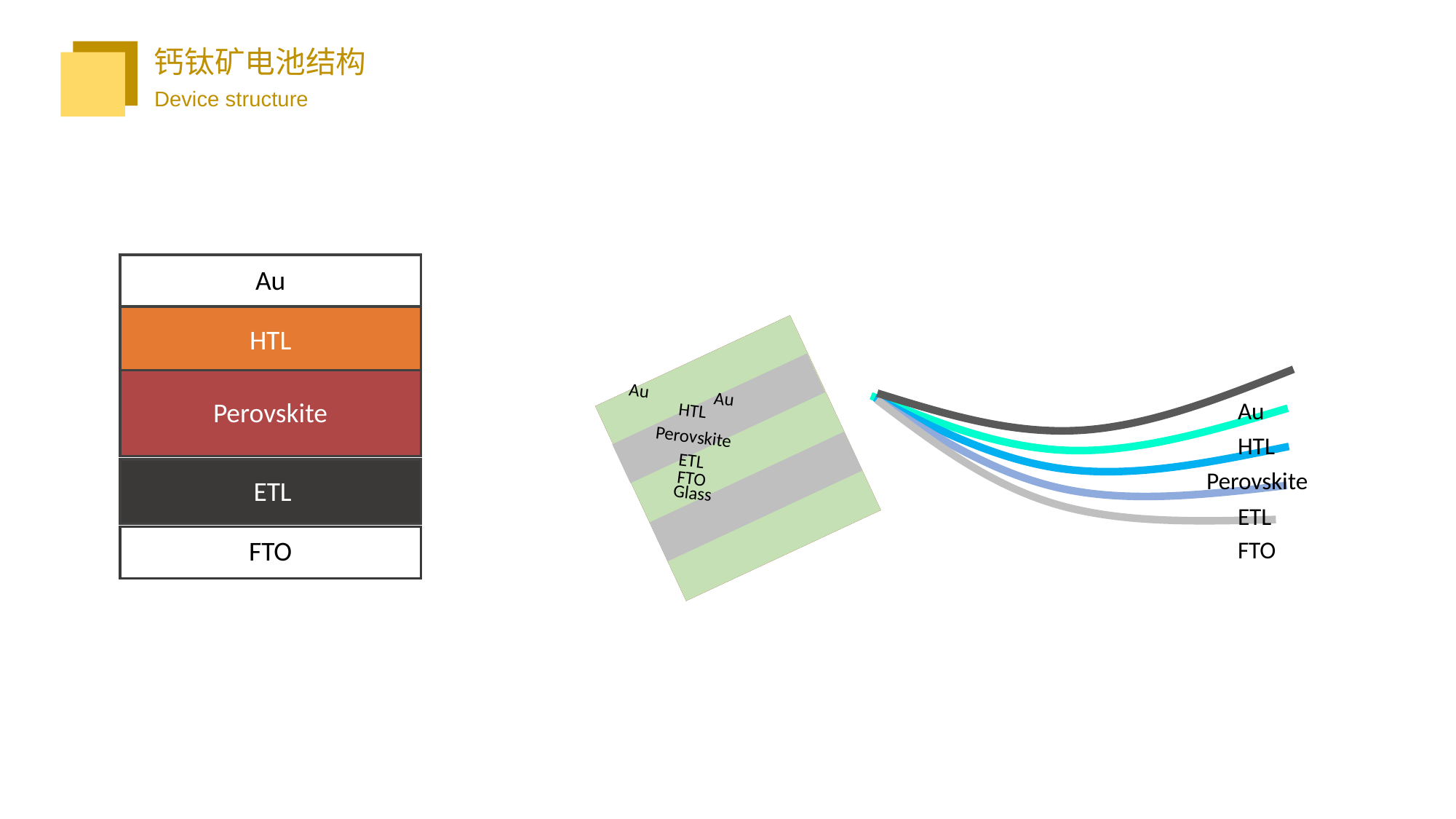

钙钛矿电池结构

 Device structure

Au

HTL

Perovskite

ETL

FTO

Au
Au
HTL
Perovskite
ETL
FTO
Glass

Au
HTL
Perovskite
ETL
FTO